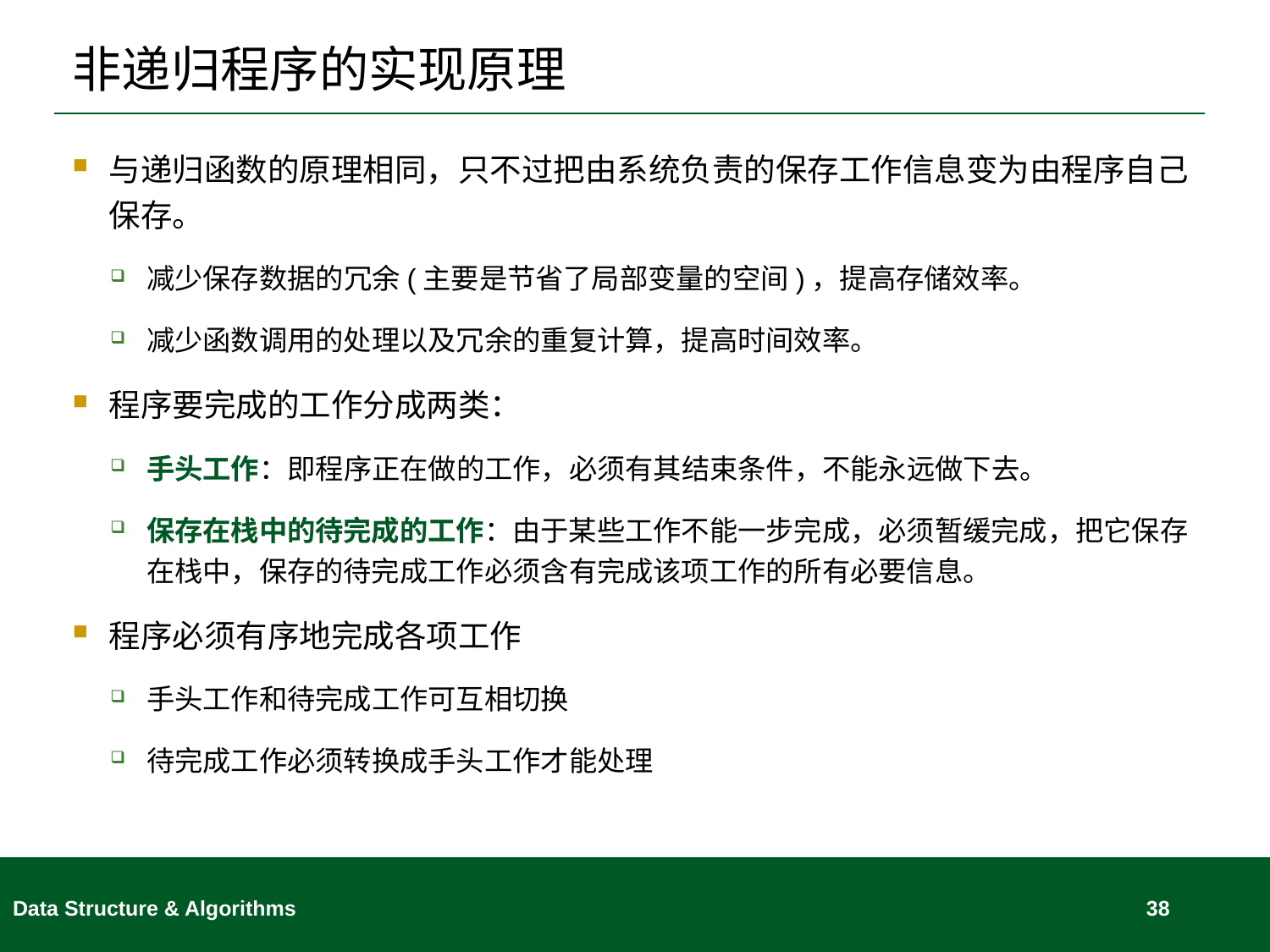

# 非递归程序的实现原理
与递归函数的原理相同，只不过把由系统负责的保存工作信息变为由程序自己保存。
减少保存数据的冗余(主要是节省了局部变量的空间)，提高存储效率。
减少函数调用的处理以及冗余的重复计算，提高时间效率。
程序要完成的工作分成两类：
手头工作：即程序正在做的工作，必须有其结束条件，不能永远做下去。
保存在栈中的待完成的工作：由于某些工作不能一步完成，必须暂缓完成，把它保存在栈中，保存的待完成工作必须含有完成该项工作的所有必要信息。
程序必须有序地完成各项工作
手头工作和待完成工作可互相切换
待完成工作必须转换成手头工作才能处理
Data Structure & Algorithms
38